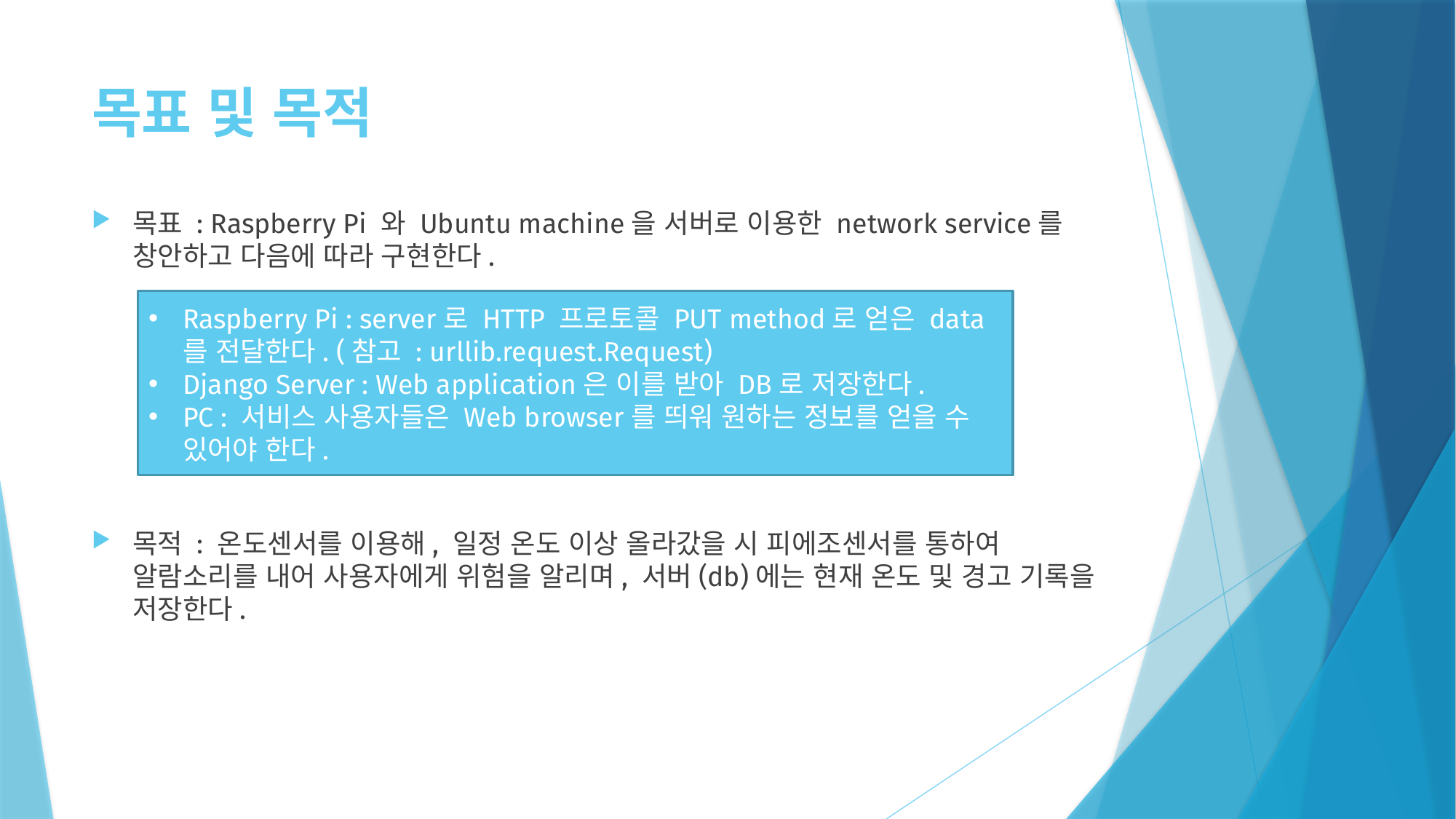

# 목표 및 목적
목표 : Raspberry Pi 와 Ubuntu machine을 서버로 이용한 network service를 창안하고 다음에 따라 구현한다.

목적 : 온도센서를 이용해, 일정 온도 이상 올라갔을 시 피에조센서를 통하여 알람소리를 내어 사용자에게 위험을 알리며, 서버(db)에는 현재 온도 및 경고 기록을 저장한다.

Raspberry Pi : server로 HTTP 프로토콜 PUT method로 얻은 data를 전달한다. (참고 : urllib.request.Request)
Django Server : Web application은 이를 받아 DB로 저장한다.
PC : 서비스 사용자들은 Web browser를 띄워 원하는 정보를 얻을 수 있어야 한다.